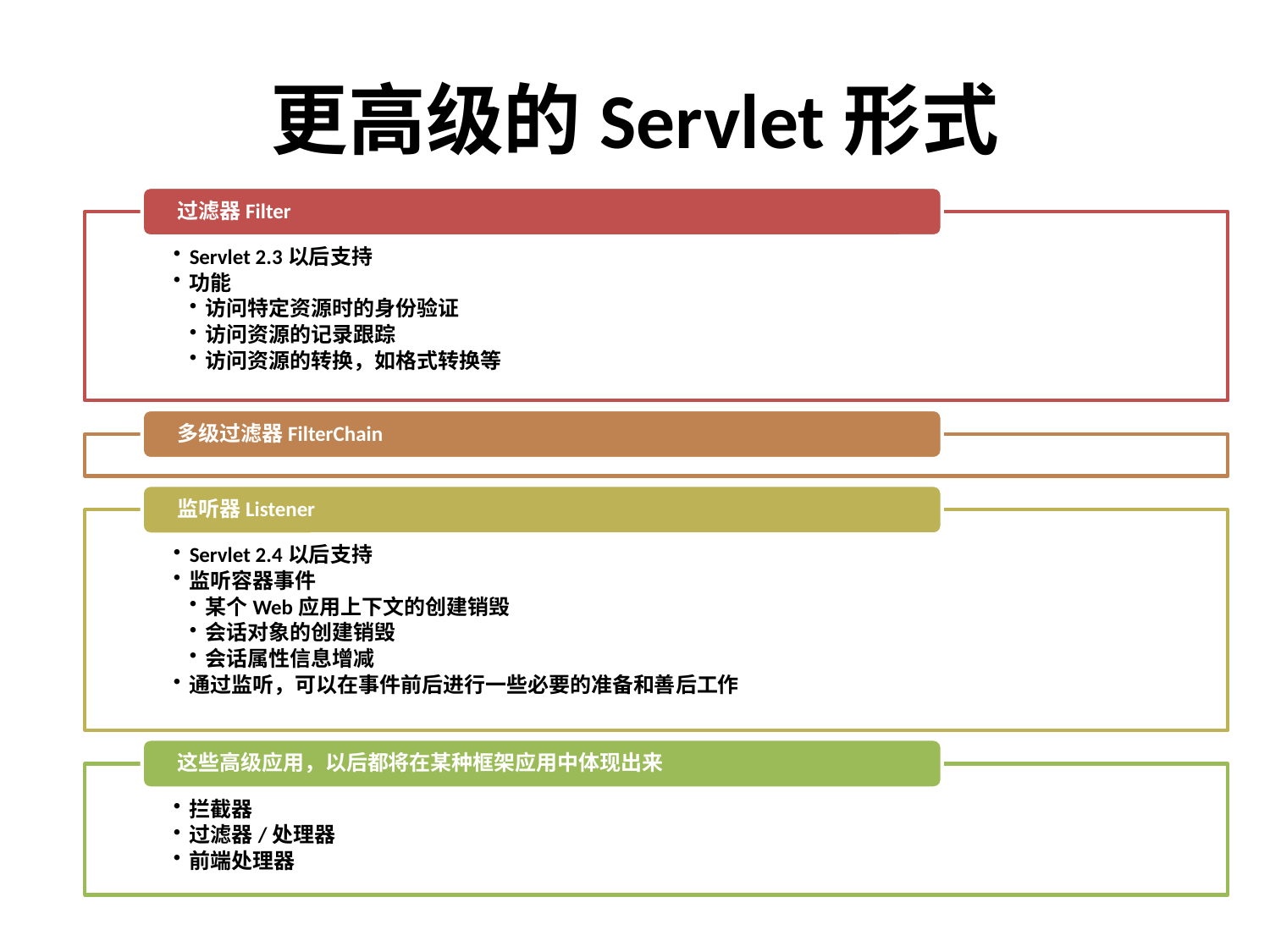

# 更高级的Servlet形式
Servlet 2.3以后支持
功能
访问特定资源时的身份验证
访问资源的记录跟踪
访问资源的转换，如格式转换等
过滤器Filter
多级过滤器FilterChain
Servlet 2.4以后支持
监听容器事件
某个Web应用上下文的创建销毁
会话对象的创建销毁
会话属性信息增减
通过监听，可以在事件前后进行一些必要的准备和善后工作
监听器Listener
拦截器
过滤器/处理器
前端处理器
这些高级应用，以后都将在某种框架应用中体现出来